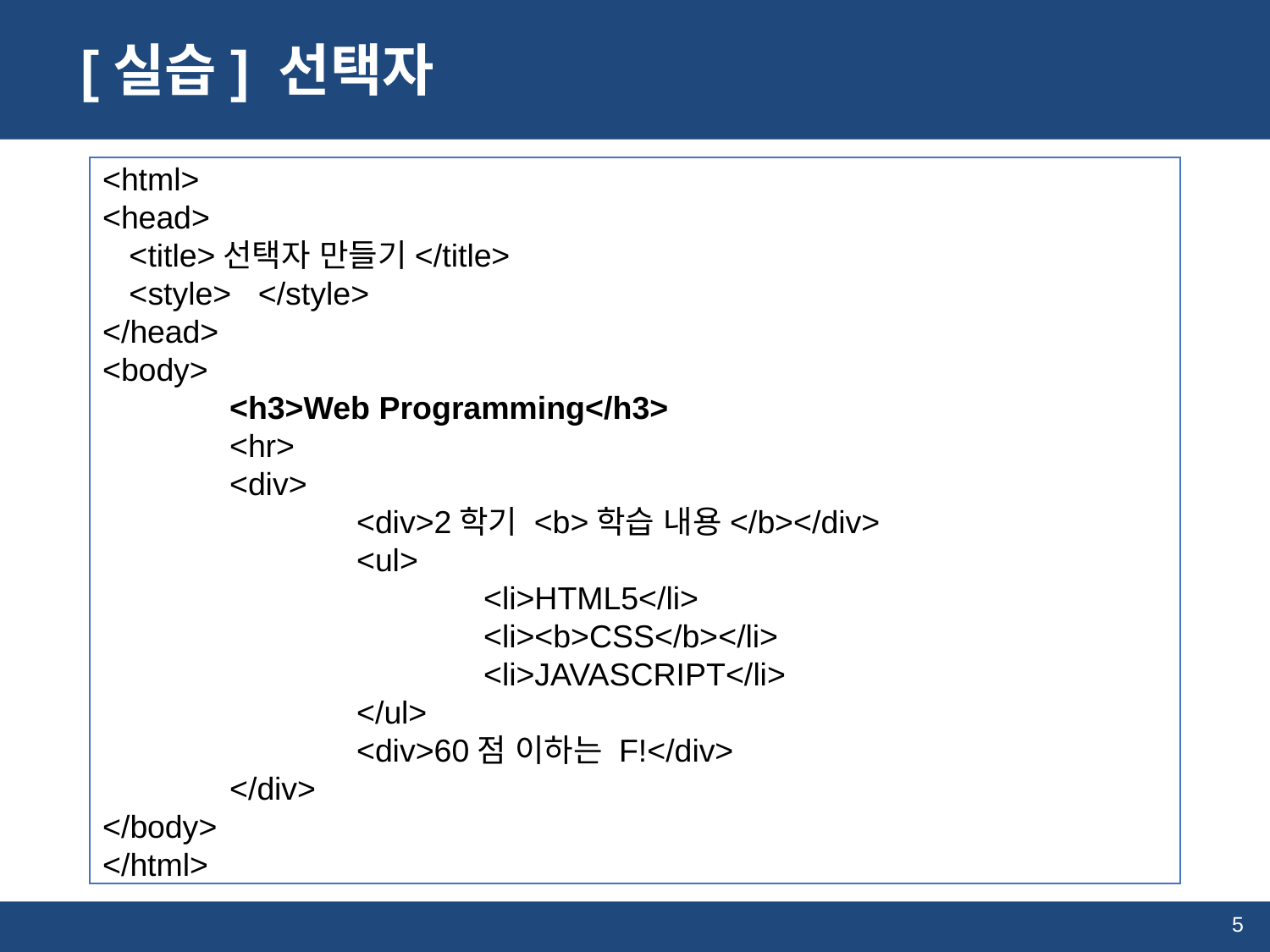

# [실습] 선택자
<html>
<head>
   <title>선택자 만들기</title>
   <style>   </style>
</head>
<body>
	<h3>Web Programming</h3>
	<hr>
	<div>
		<div>2학기 <b>학습 내용</b></div>
		<ul>
			<li>HTML5</li>
			<li><b>CSS</b></li>
			<li>JAVASCRIPT</li>
		</ul>
		<div>60점 이하는 F!</div>
	</div>
</body>
</html>
5